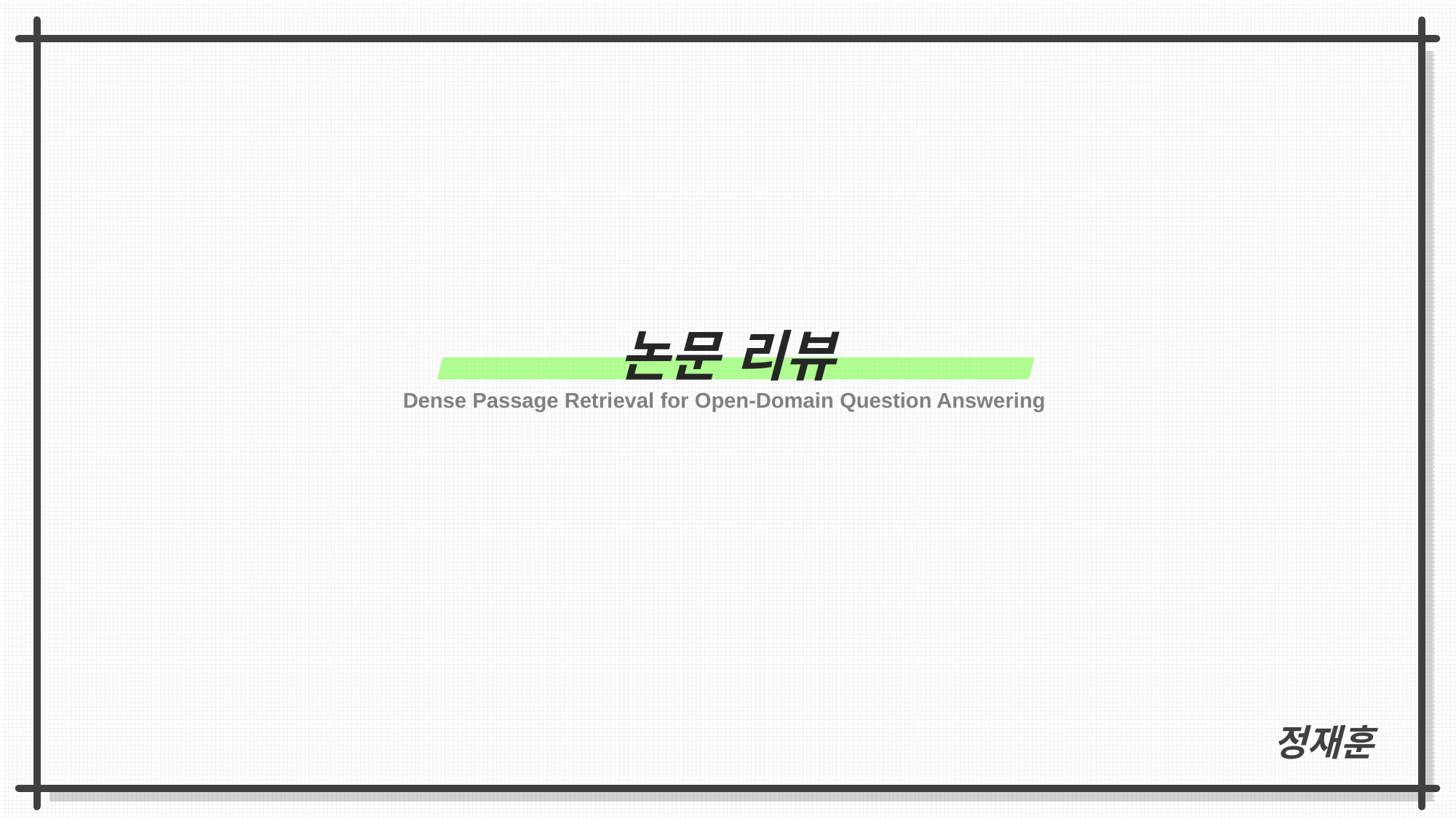

논문 리뷰
Dense Passage Retrieval for Open-Domain Question Answering

정재훈